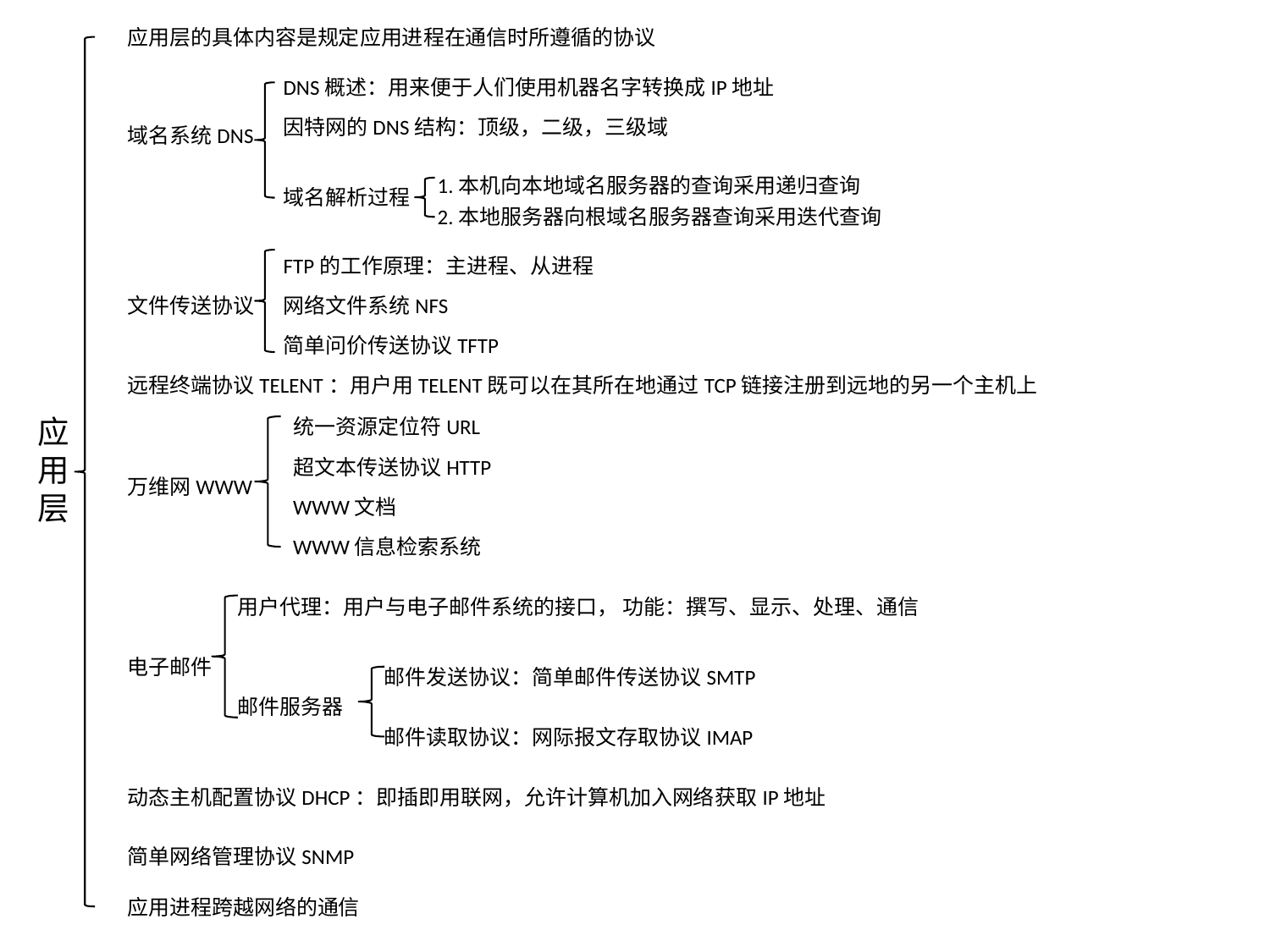

应用层的具体内容是规定应用进程在通信时所遵循的协议

DNS概述：用来便于人们使用机器名字转换成IP地址

因特网的DNS结构：顶级，二级，三级域
域名系统DNS
1.本机向本地域名服务器的查询采用递归查询
域名解析过程

2.本地服务器向根域名服务器查询采用迭代查询
FTP的工作原理：主进程、从进程

文件传送协议
网络文件系统NFS
简单问价传送协议TFTP
远程终端协议TELENT：用户用TELENT既可以在其所在地通过TCP链接注册到远地的另一个主机上
应
用
层
统一资源定位符URL

超文本传送协议HTTP
万维网WWW
WWW文档
WWW信息检索系统
用户代理：用户与电子邮件系统的接口， 功能：撰写、显示、处理、通信

电子邮件
邮件发送协议：简单邮件传送协议SMTP

邮件服务器
邮件读取协议：网际报文存取协议IMAP
动态主机配置协议DHCP：即插即用联网，允许计算机加入网络获取IP地址
简单网络管理协议SNMP
应用进程跨越网络的通信